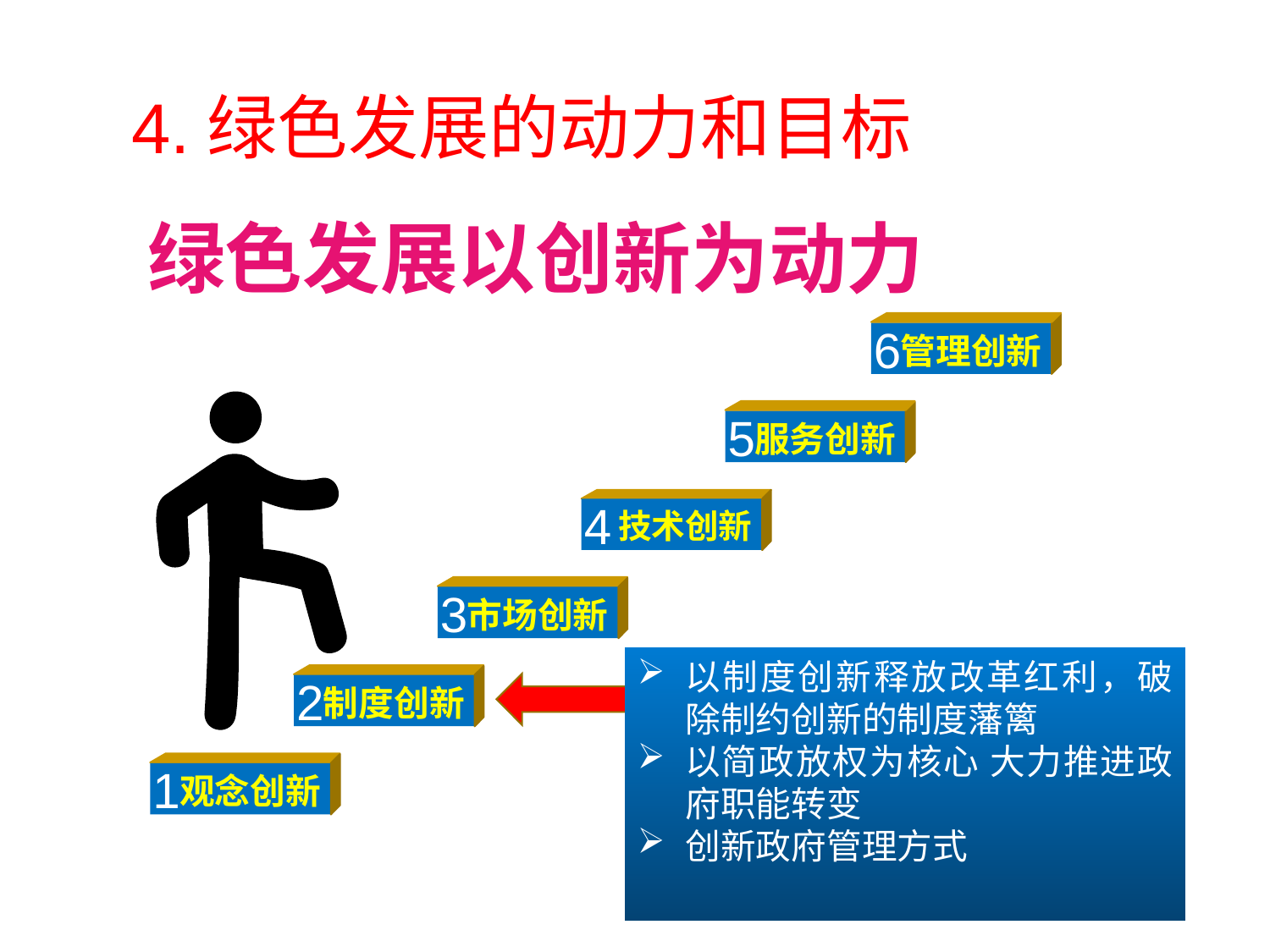

4.绿色发展的动力和目标
# 绿色发展以创新为动力

6
管理创新

5
服务创新

4
技术创新

3
市场创新
以制度创新释放改革红利，破除制约创新的制度藩篱
以简政放权为核心 大力推进政府职能转变
创新政府管理方式

2
制度创新

1
观念创新